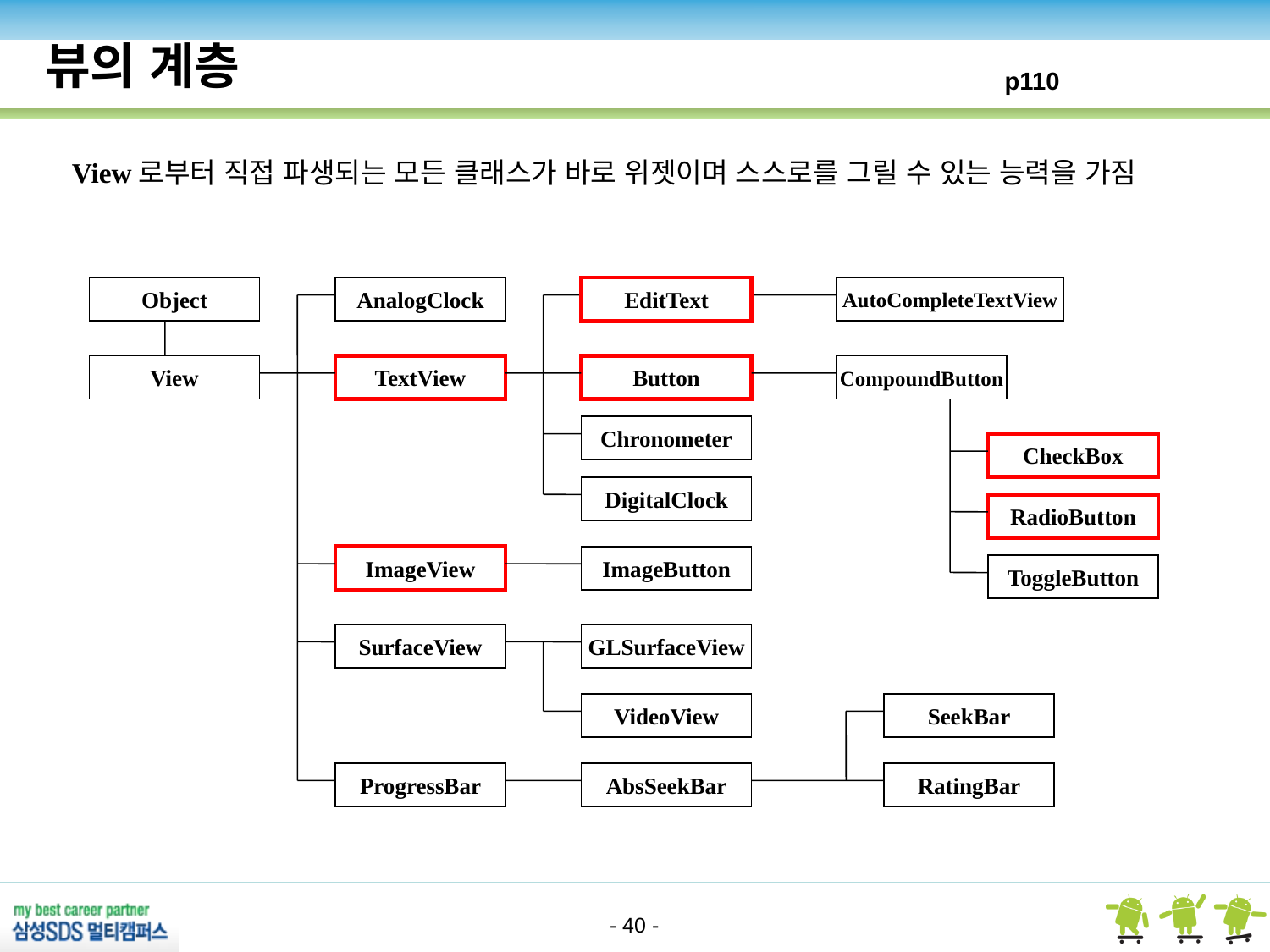

뷰의 계층
p110
View로부터 직접 파생되는 모든 클래스가 바로 위젯이며 스스로를 그릴 수 있는 능력을 가짐
Object
AnalogClock
EditText
EditText
AutoCompleteTextView

View
TextView
Button
CompoundButton

Chronometer

CheckBox

DigitalClock

RadioButton

ImageView
ImageButton
ToggleButton

SurfaceView
GLSurfaceView

VideoView
SeekBar

ProgressBar
AbsSeekBar
RatingBar

- 40 -